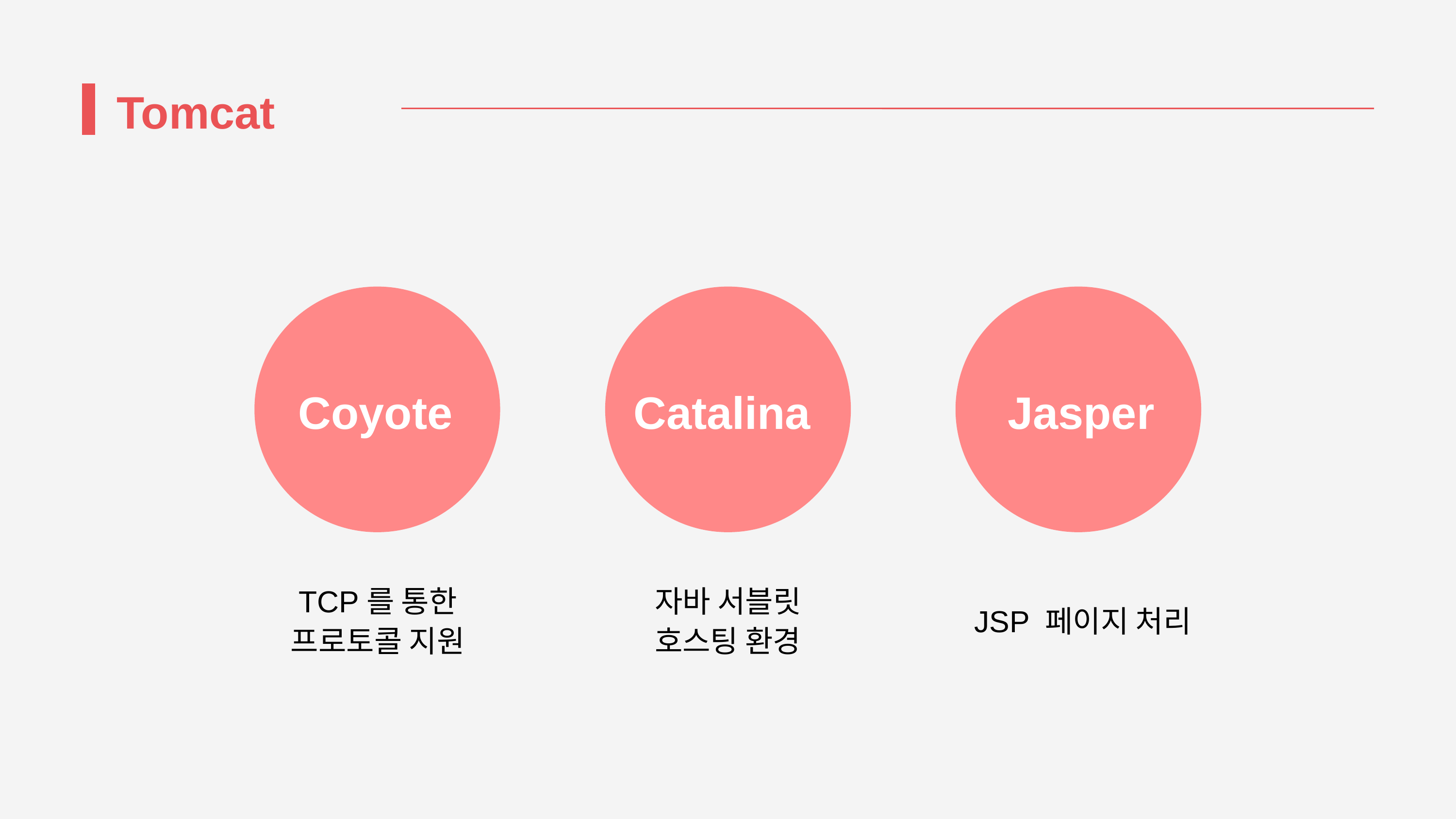

Tomcat

Coyote
Catalina
Jasper
TCP를 통한
프로토콜 지원
자바 서블릿
호스팅 환경
JSP 페이지 처리